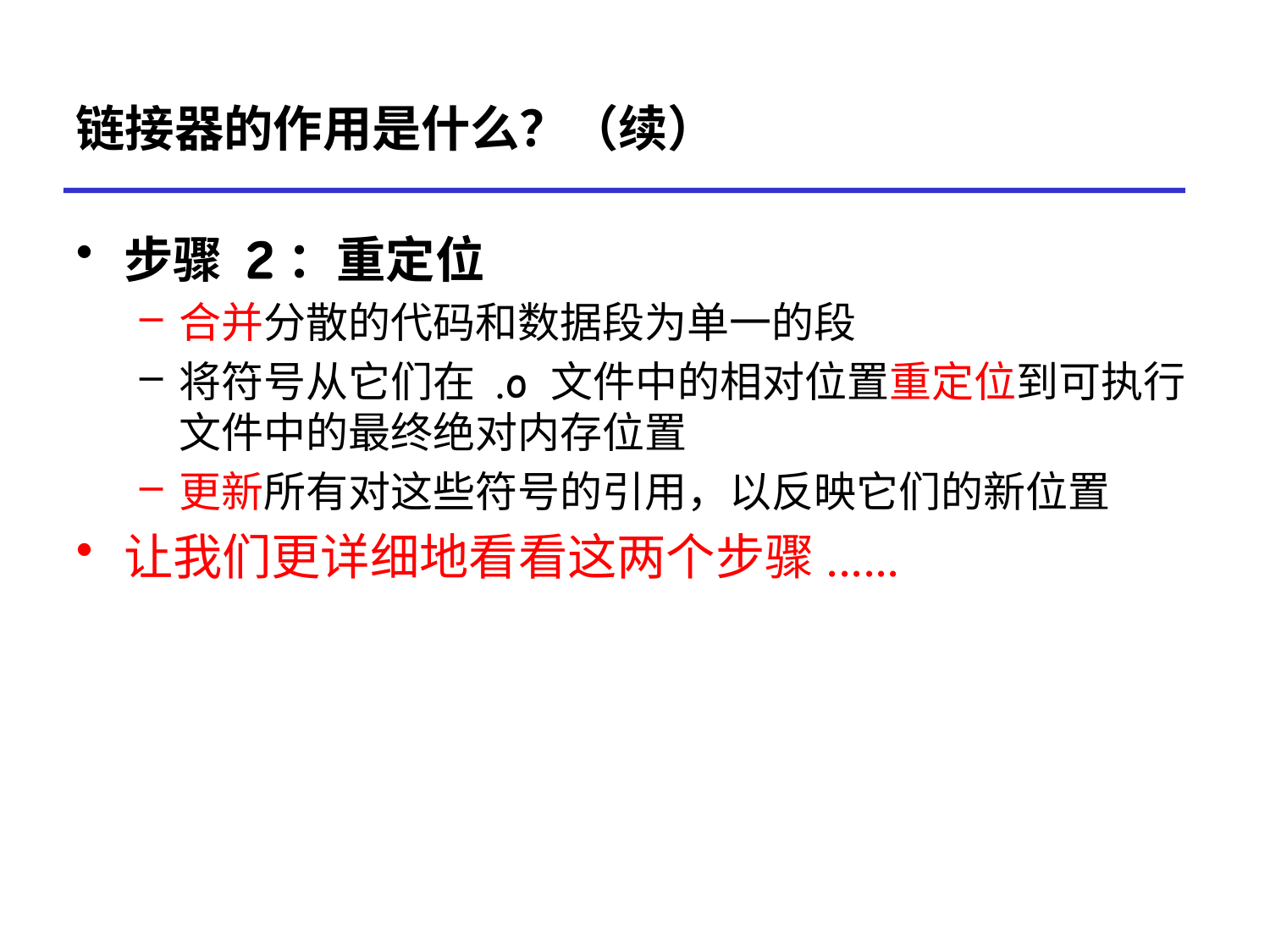

# 链接器的作用是什么？（续）
步骤 2：重定位
合并分散的代码和数据段为单一的段
将符号从它们在 .o 文件中的相对位置重定位到可执行文件中的最终绝对内存位置
更新所有对这些符号的引用，以反映它们的新位置
让我们更详细地看看这两个步骤......